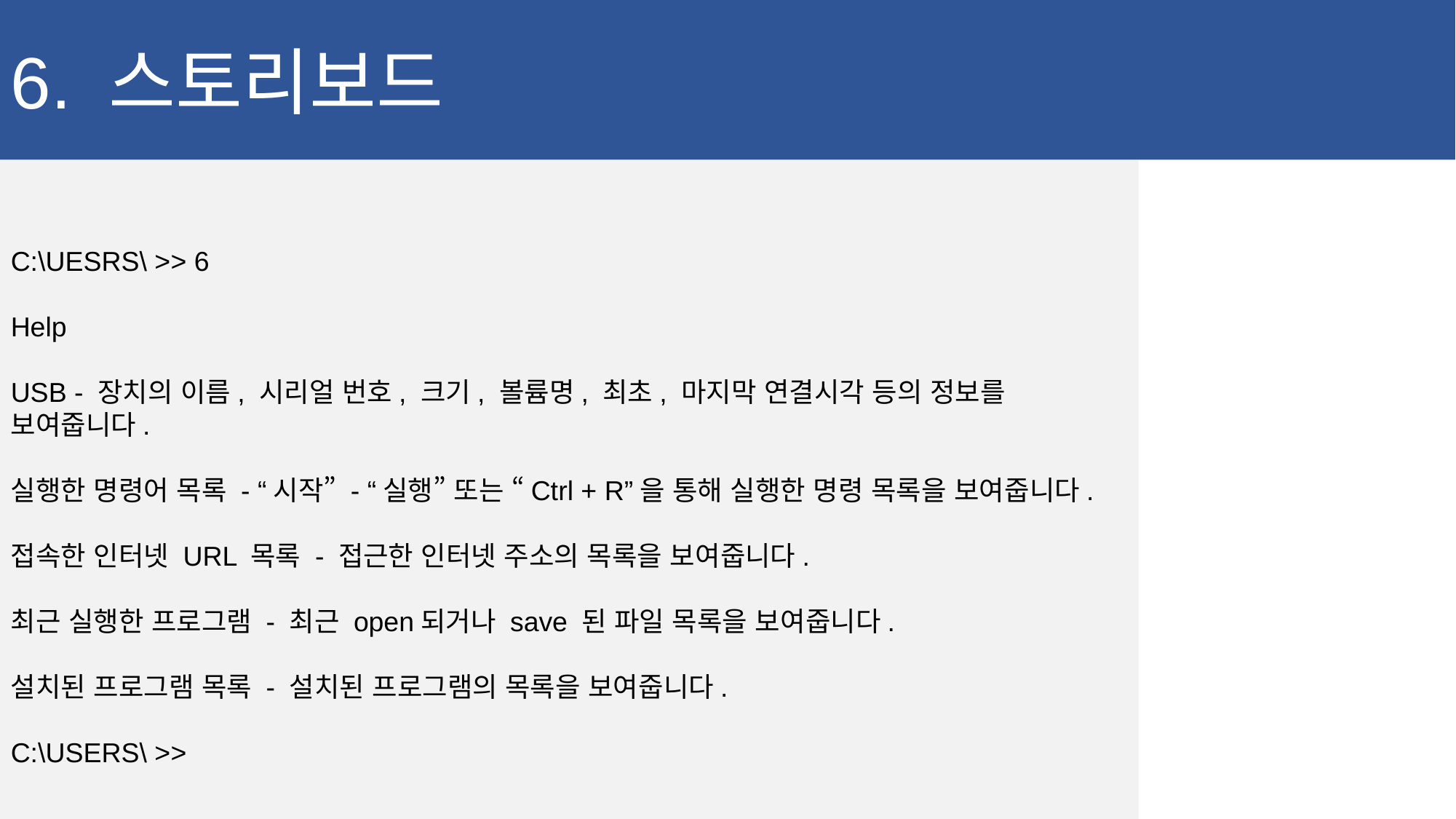

6. 스토리보드

C:\UESRS\ >> 6

Help

USB - 장치의 이름, 시리얼 번호, 크기, 볼륨명, 최초, 마지막 연결시각 등의 정보를 보여줍니다.

실행한 명령어 목록 - “시작” - “실행” 또는 “Ctrl + R”을 통해 실행한 명령 목록을 보여줍니다.

접속한 인터넷 URL 목록 - 접근한 인터넷 주소의 목록을 보여줍니다.

최근 실행한 프로그램 - 최근 open되거나 save 된 파일 목록을 보여줍니다.

설치된 프로그램 목록 - 설치된 프로그램의 목록을 보여줍니다.

C:\USERS\ >>